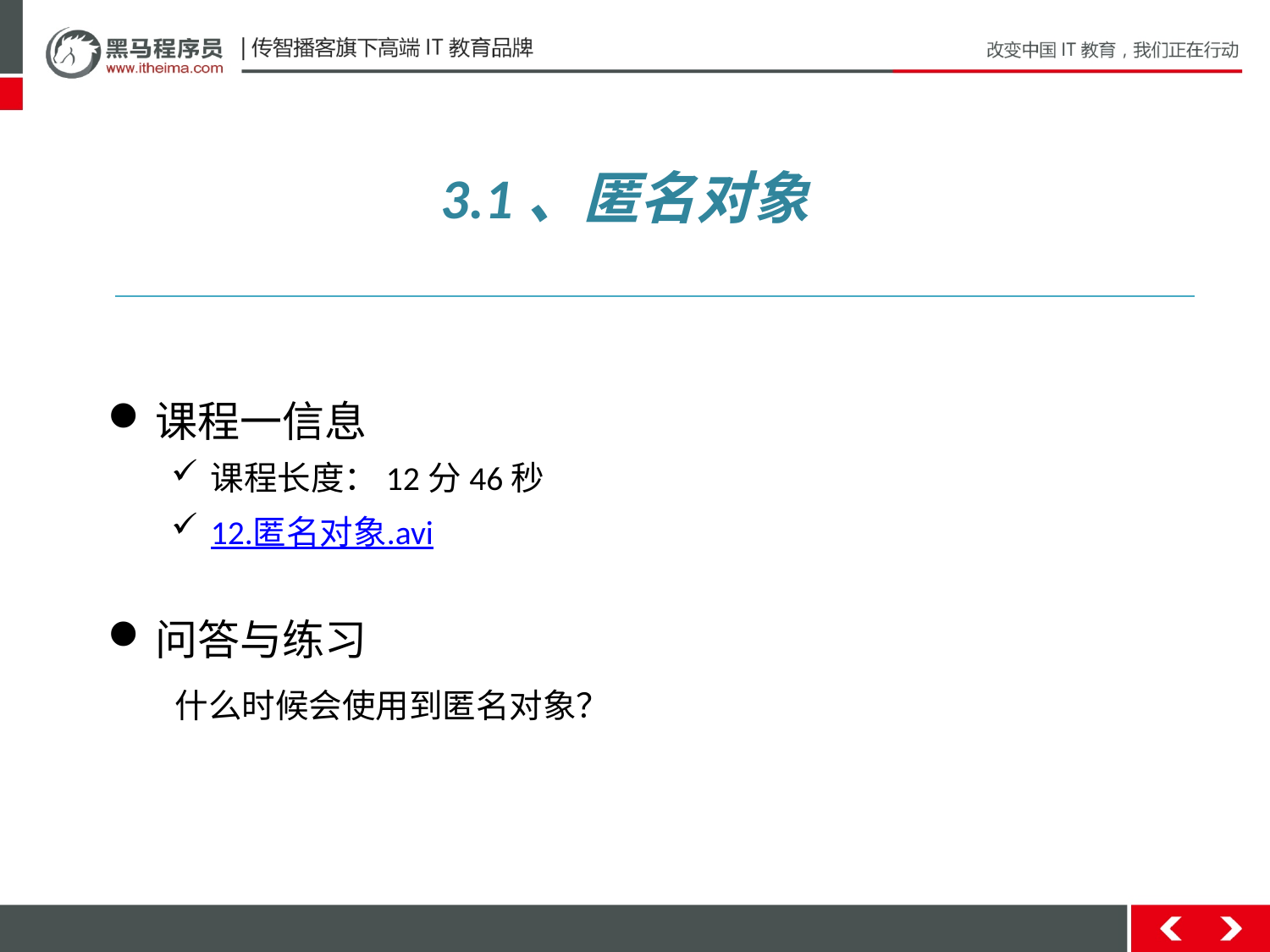

3.1、匿名对象

课程一信息
课程长度：12分46秒
12.匿名对象.avi

问答与练习
      什么时候会使用到匿名对象？